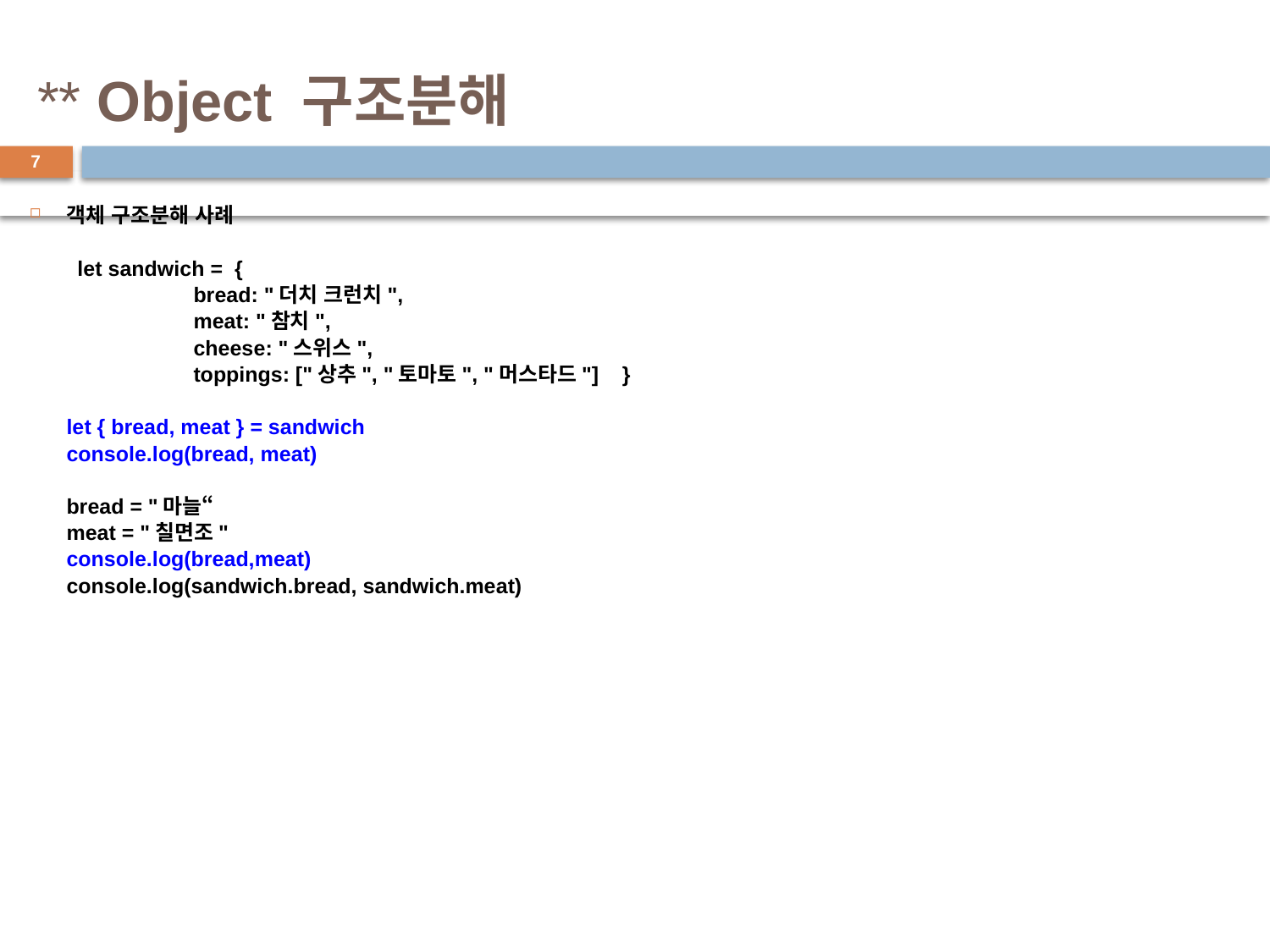

# ** Object 구조분해
7
객체 구조분해 사례
 let sandwich =  {
	bread: "더치 크런치",
	meat: "참치",
	cheese: "스위스",
	toppings: ["상추", "토마토", "머스타드"]    }
let { bread, meat } = sandwich
console.log(bread, meat)
bread = "마늘“
meat = "칠면조"
console.log(bread,meat)
console.log(sandwich.bread, sandwich.meat)